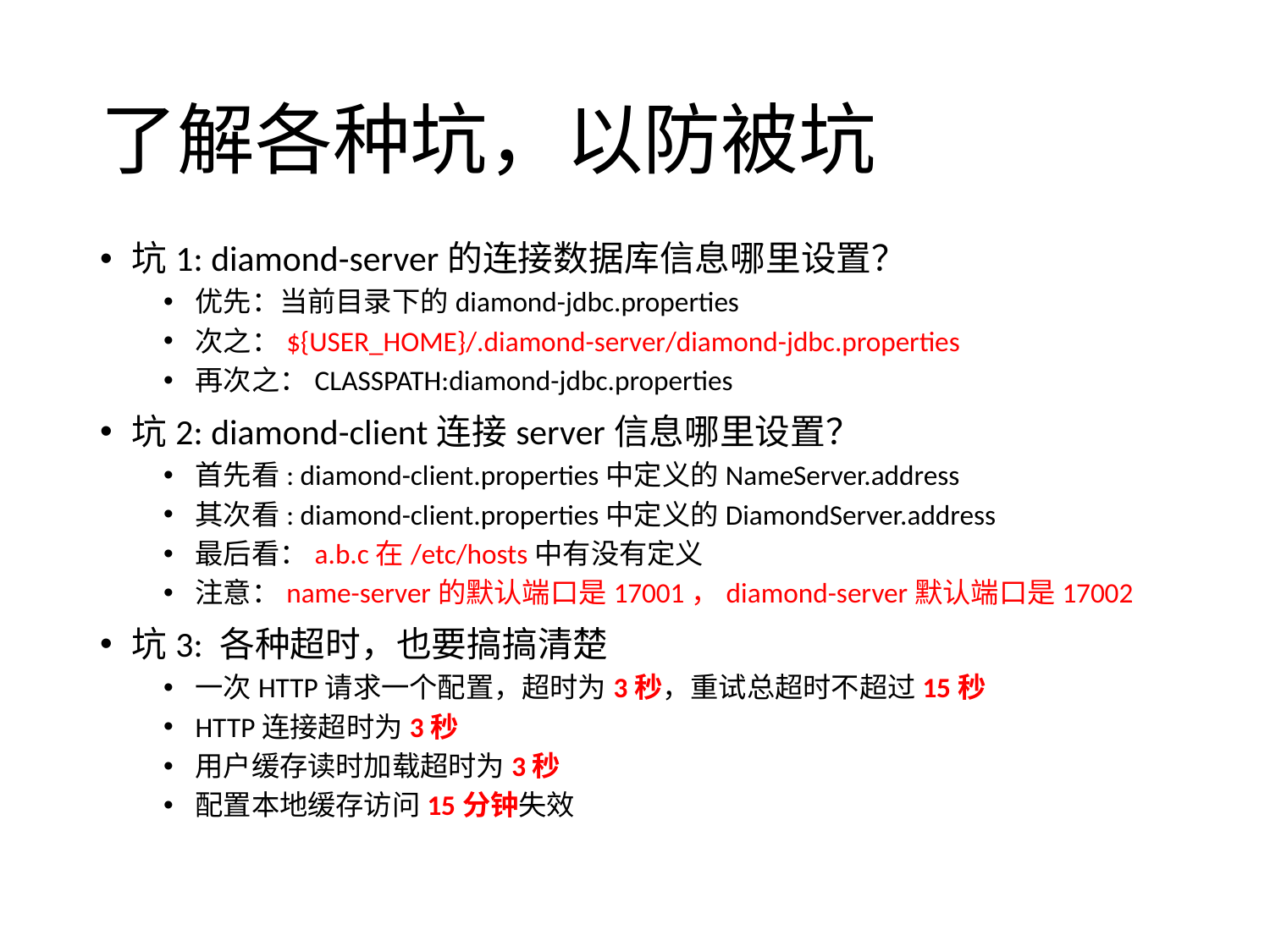

# 了解各种坑，以防被坑
坑1: diamond-server的连接数据库信息哪里设置？
优先：当前目录下的diamond-jdbc.properties
次之：${USER_HOME}/.diamond-server/diamond-jdbc.properties
再次之：CLASSPATH:diamond-jdbc.properties
坑2: diamond-client连接server信息哪里设置？
首先看: diamond-client.properties中定义的NameServer.address
其次看: diamond-client.properties中定义的DiamondServer.address
最后看：a.b.c在/etc/hosts中有没有定义
注意：name-server的默认端口是17001，diamond-server默认端口是17002
坑3: 各种超时，也要搞搞清楚
一次HTTP请求一个配置，超时为3秒，重试总超时不超过15秒
HTTP连接超时为3秒
用户缓存读时加载超时为3秒
配置本地缓存访问15分钟失效